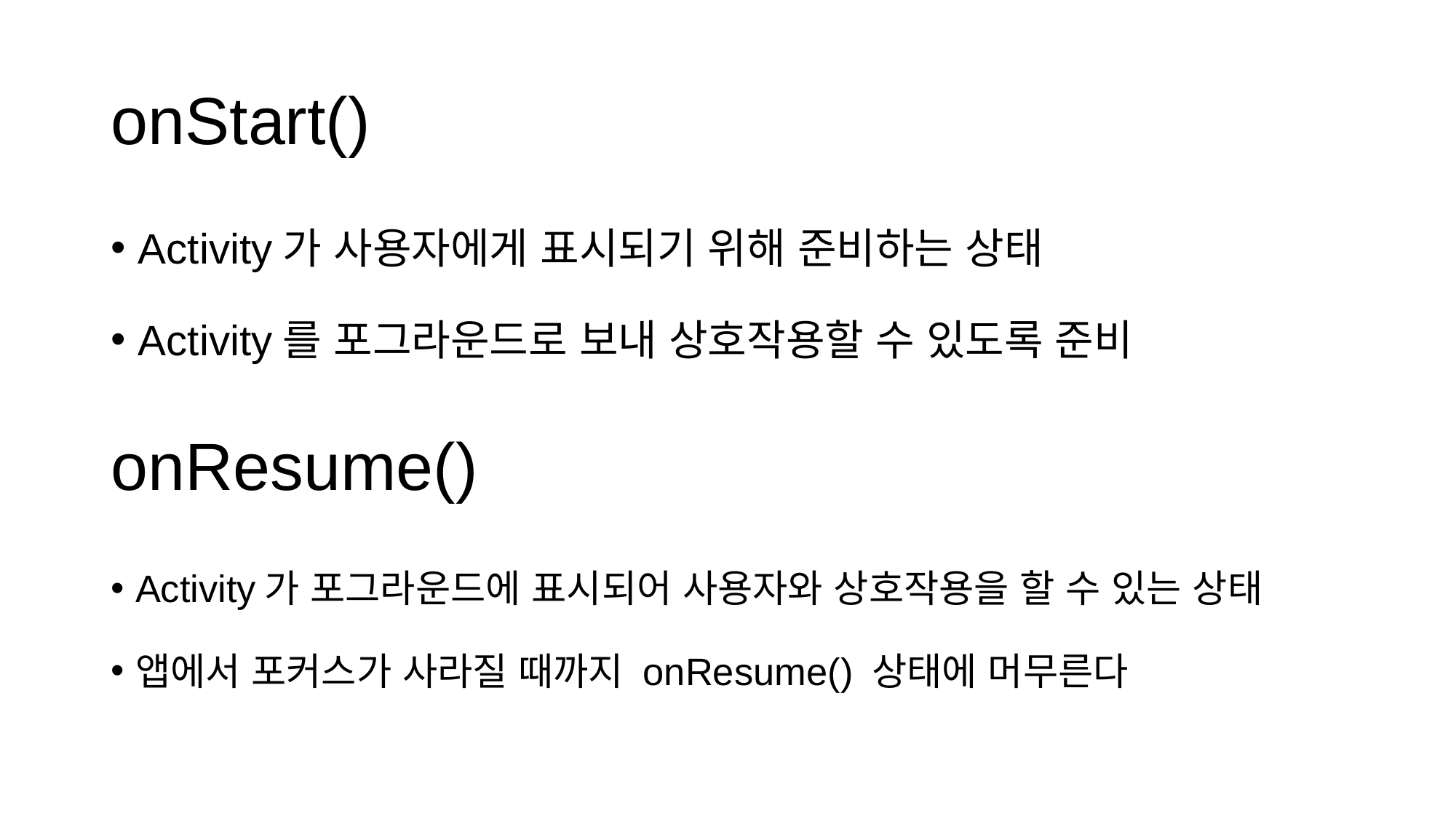

# onStart()
Activity가 사용자에게 표시되기 위해 준비하는 상태
Activity를 포그라운드로 보내 상호작용할 수 있도록 준비
onResume()
Activity가 포그라운드에 표시되어 사용자와 상호작용을 할 수 있는 상태
앱에서 포커스가 사라질 때까지 onResume() 상태에 머무른다